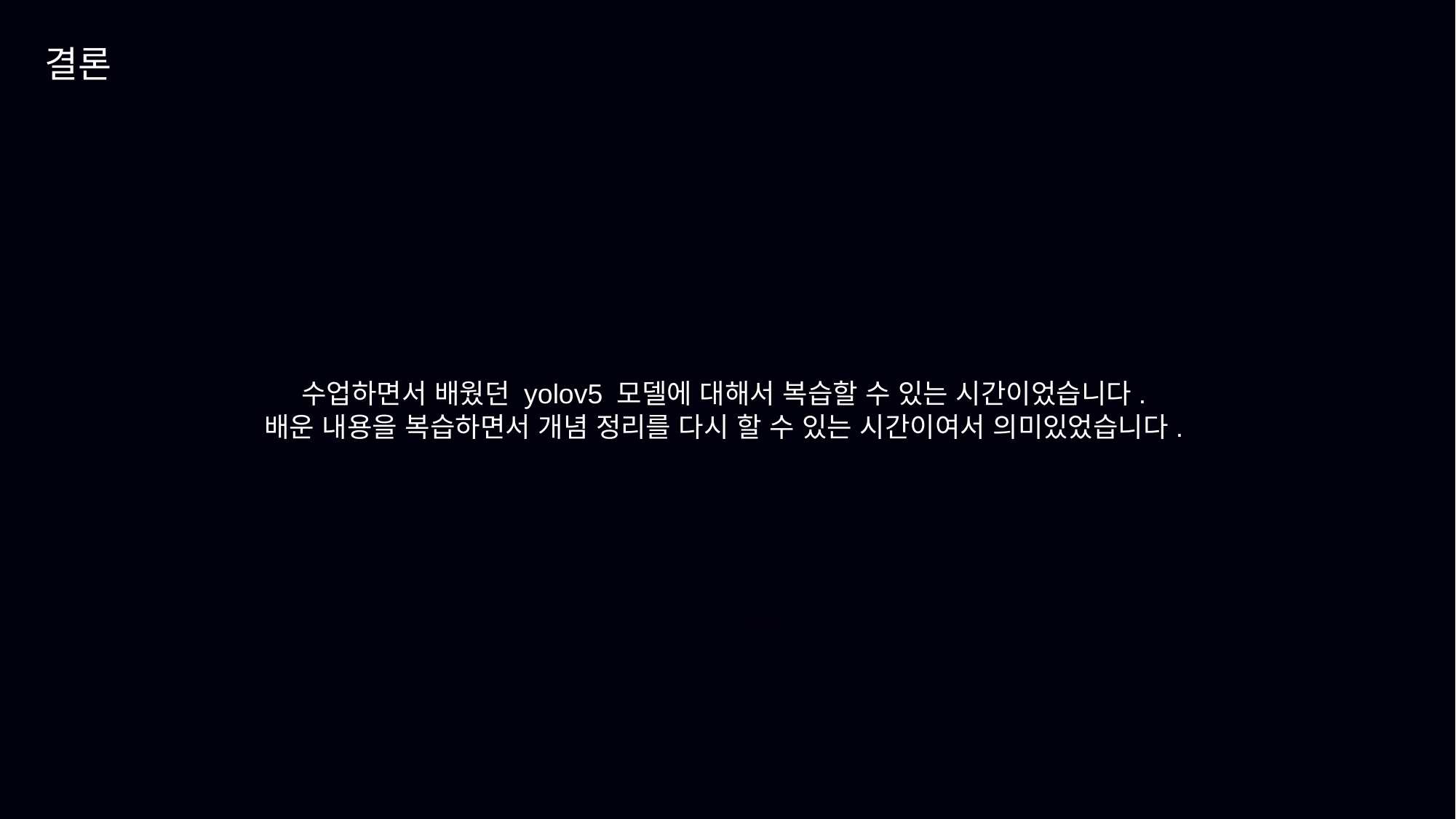

수업하면서 배웠던 yolov5 모델에 대해서 복습할 수 있는 시간이었습니다.
배운 내용을 복습하면서 개념 정리를 다시 할 수 있는 시간이여서 의미있었습니다.
결론
. . .